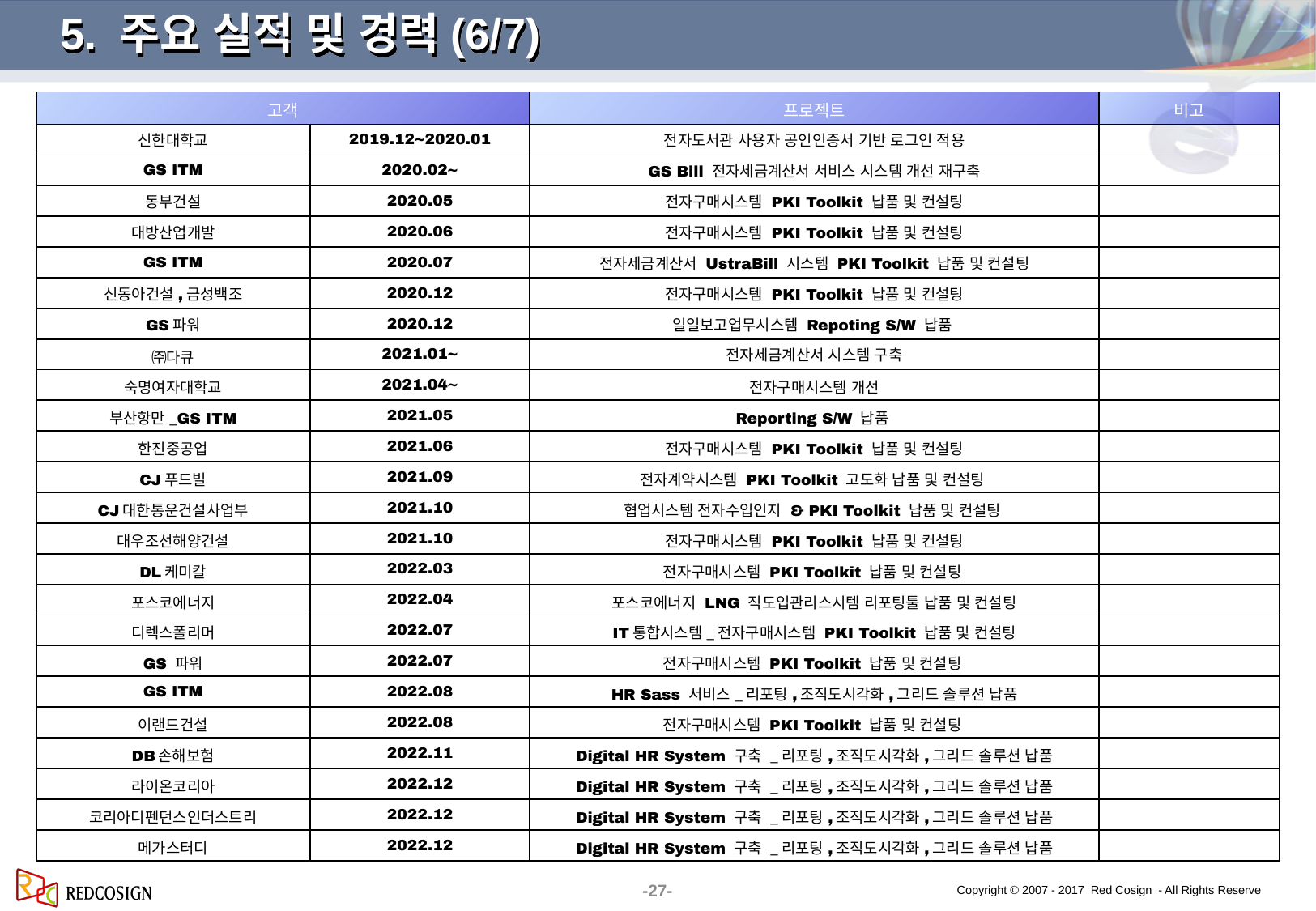

5. 주요 실적 및 경력(6/7)
| 고객 |  | 프로젝트 | 비고 |
| --- | --- | --- | --- |
| 신한대학교 | 2019.12~2020.01 | 전자도서관 사용자 공인인증서 기반 로그인 적용 |  |
| GS ITM | 2020.02~ | GS Bill 전자세금계산서 서비스 시스템 개선 재구축 |  |
| 동부건설 | 2020.05 | 전자구매시스템 PKI Toolkit 납품 및 컨설팅 |  |
| 대방산업개발 | 2020.06 | 전자구매시스템 PKI Toolkit 납품 및 컨설팅 |  |
| GS ITM | 2020.07 | 전자세금계산서 UstraBill 시스템 PKI Toolkit 납품 및 컨설팅 |  |
| 신동아건설,금성백조 | 2020.12 | 전자구매시스템 PKI Toolkit 납품 및 컨설팅 |  |
| GS파워 | 2020.12 | 일일보고업무시스템 Repoting S/W 납품 |  |
| ㈜다큐 | 2021.01~ | 전자세금계산서 시스템 구축 |  |
| 숙명여자대학교 | 2021.04~ | 전자구매시스템 개선 |  |
| 부산항만\_GS ITM | 2021.05 | Reporting S/W 납품 |  |
| 한진중공업 | 2021.06 | 전자구매시스템 PKI Toolkit 납품 및 컨설팅 |  |
| CJ푸드빌 | 2021.09 | 전자계약시스템 PKI Toolkit 고도화 납품 및 컨설팅 |  |
| CJ대한통운건설사업부 | 2021.10 | 협업시스템 전자수입인지 & PKI Toolkit 납품 및 컨설팅 |  |
| 대우조선해양건설 | 2021.10 | 전자구매시스템 PKI Toolkit 납품 및 컨설팅 |  |
| DL케미칼 | 2022.03 | 전자구매시스템 PKI Toolkit 납품 및 컨설팅 |  |
| 포스코에너지 | 2022.04 | 포스코에너지 LNG 직도입관리스시템 리포팅툴 납품 및 컨설팅 |  |
| 디렉스폴리머 | 2022.07 | IT통합시스템\_전자구매시스템 PKI Toolkit 납품 및 컨설팅 |  |
| GS 파워 | 2022.07 | 전자구매시스템 PKI Toolkit 납품 및 컨설팅 |  |
| GS ITM | 2022.08 | HR Sass 서비스\_리포팅,조직도시각화,그리드 솔루션 납품 |  |
| 이랜드건설 | 2022.08 | 전자구매시스템 PKI Toolkit 납품 및 컨설팅 |  |
| DB손해보험 | 2022.11 | Digital HR System 구축 \_리포팅,조직도시각화,그리드 솔루션 납품 |  |
| 라이온코리아 | 2022.12 | Digital HR System 구축 \_리포팅,조직도시각화,그리드 솔루션 납품 |  |
| 코리아디펜던스인더스트리 | 2022.12 | Digital HR System 구축 \_리포팅,조직도시각화,그리드 솔루션 납품 |  |
| 메가스터디 | 2022.12 | Digital HR System 구축 \_리포팅,조직도시각화,그리드 솔루션 납품 |  |